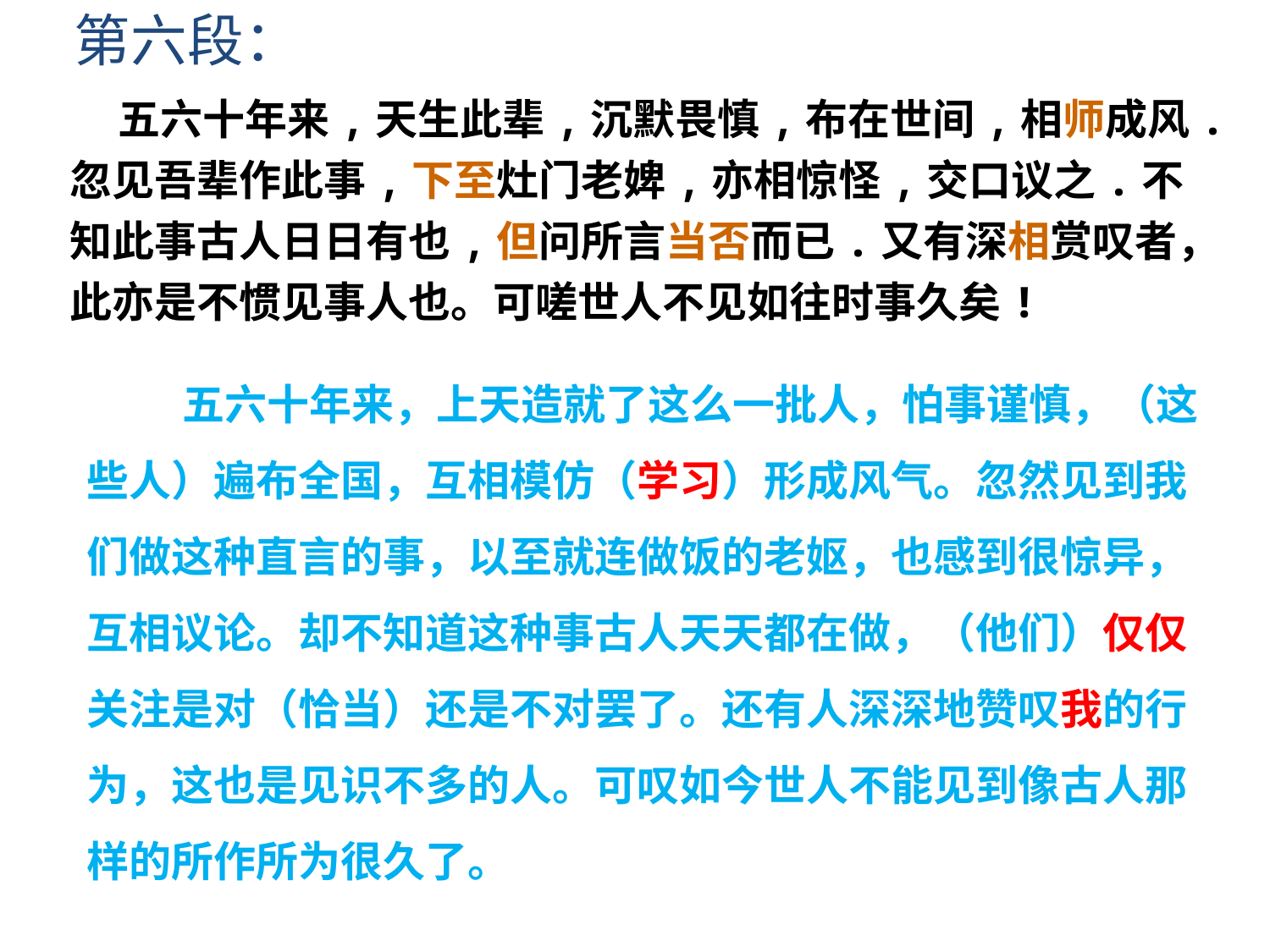

第六段：

    五六十年来,天生此辈,沉默畏慎,布在世间,相师成风.忽见吾辈作此事,下至灶门老婢,亦相惊怪,交口议之.不知此事古人日日有也,但问所言当否而已.又有深相赏叹者，此亦是不惯见事人也。可嗟世人不见如往时事久矣!
         五六十年来，上天造就了这么一批人，怕事谨慎，（这些人）遍布全国，互相模仿（学习）形成风气。忽然见到我们做这种直言的事，以至就连做饭的老妪，也感到很惊异，互相议论。却不知道这种事古人天天都在做，（他们）仅仅关注是对（恰当）还是不对罢了。还有人深深地赞叹我的行为，这也是见识不多的人。可叹如今世人不能见到像古人那样的所作所为很久了。